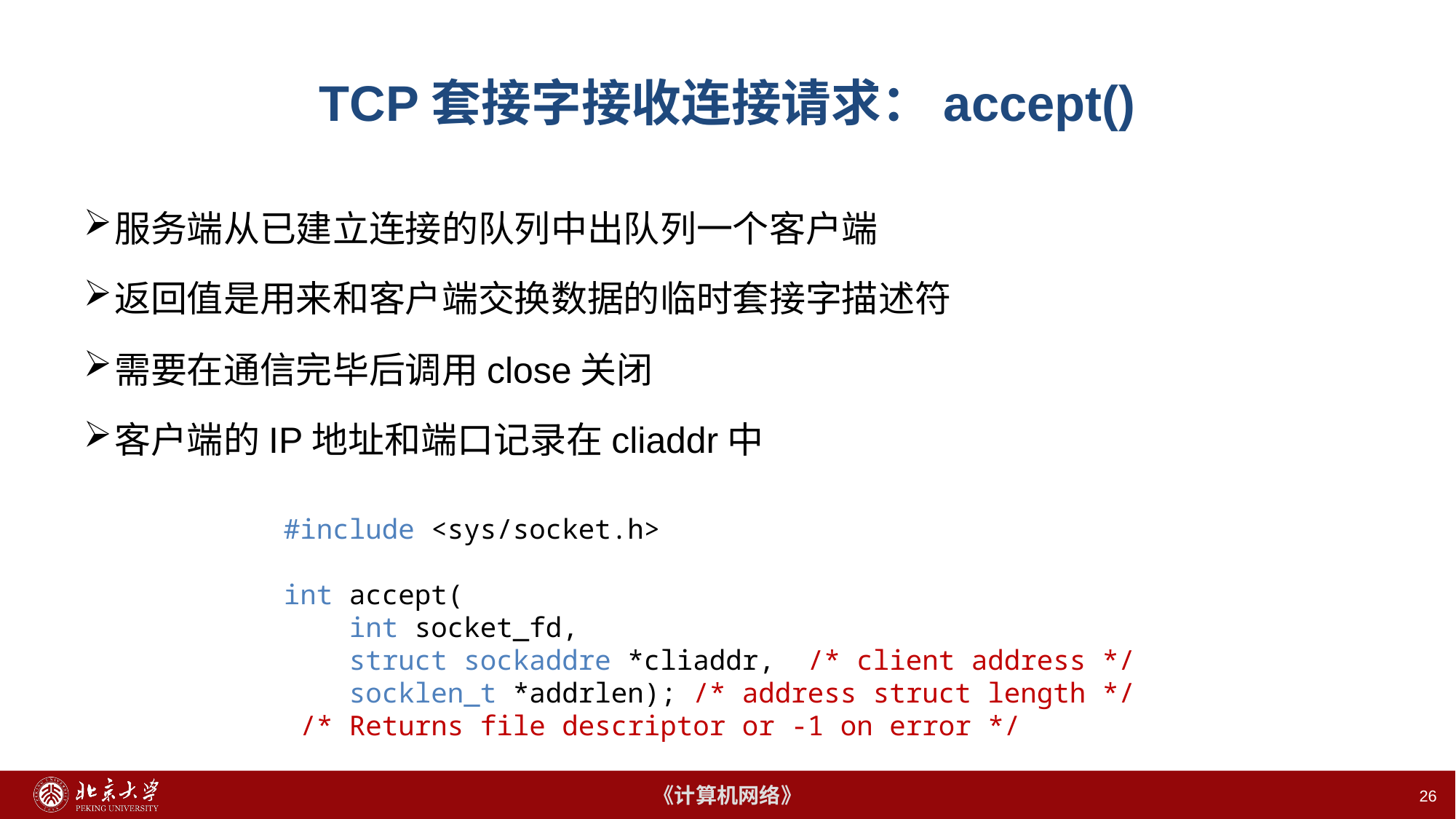

26
# TCP套接字接收连接请求：accept()
服务端从已建立连接的队列中出队列一个客户端
返回值是用来和客户端交换数据的临时套接字描述符
需要在通信完毕后调用close关闭
客户端的IP地址和端口记录在cliaddr中
#include <sys/socket.h>
int accept(
    int socket_fd,
    struct sockaddre *cliaddr,  /* client address */
    socklen_t *addrlen); /* address struct length */
 /* Returns file descriptor or -1 on error */